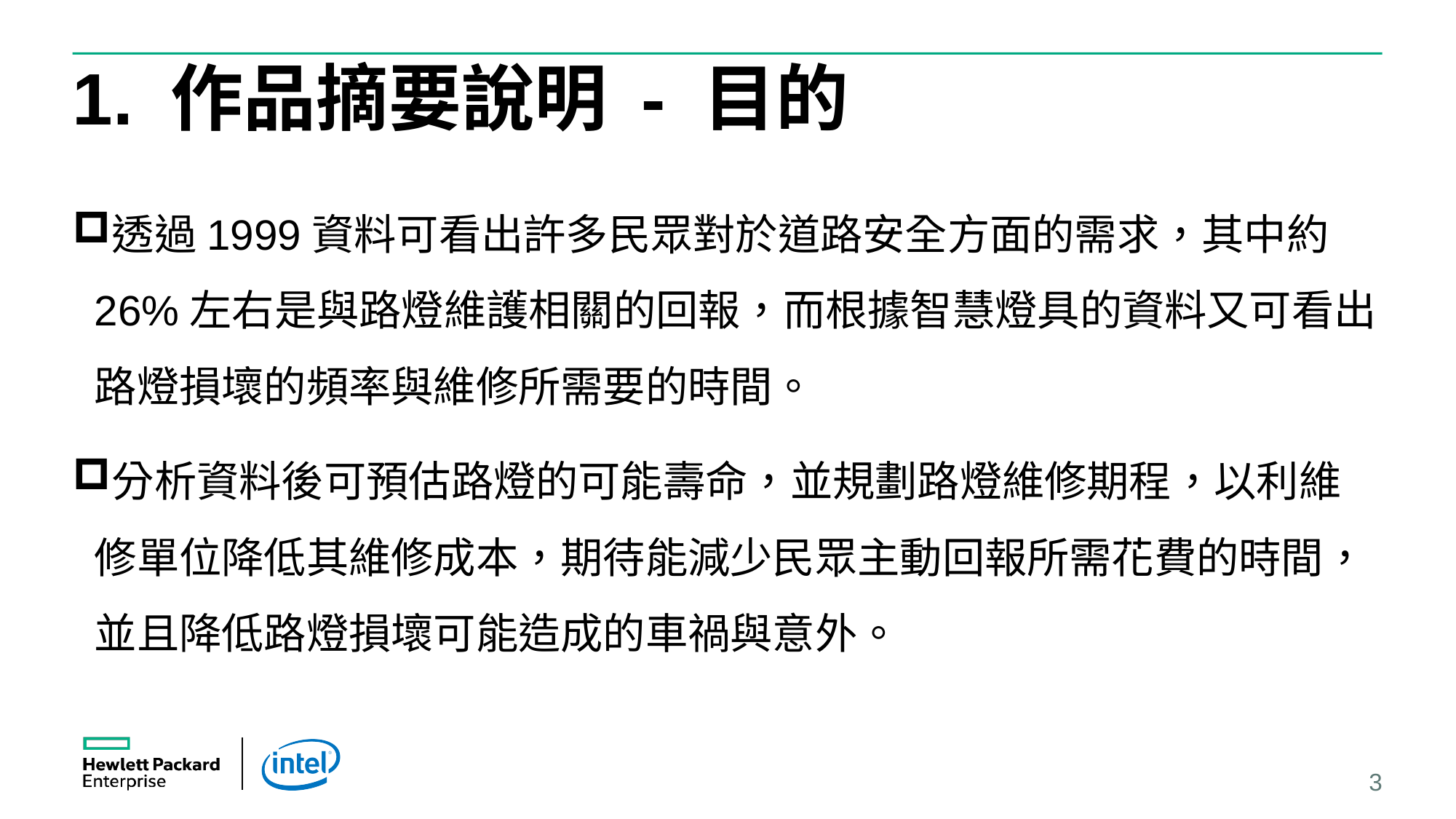

# 1. 作品摘要說明 - 目的
透過1999資料可看出許多民眾對於道路安全方面的需求，其中約26%左右是與路燈維護相關的回報，而根據智慧燈具的資料又可看出路燈損壞的頻率與維修所需要的時間。
分析資料後可預估路燈的可能壽命，並規劃路燈維修期程，以利維修單位降低其維修成本，期待能減少民眾主動回報所需花費的時間，並且降低路燈損壞可能造成的車禍與意外。
3